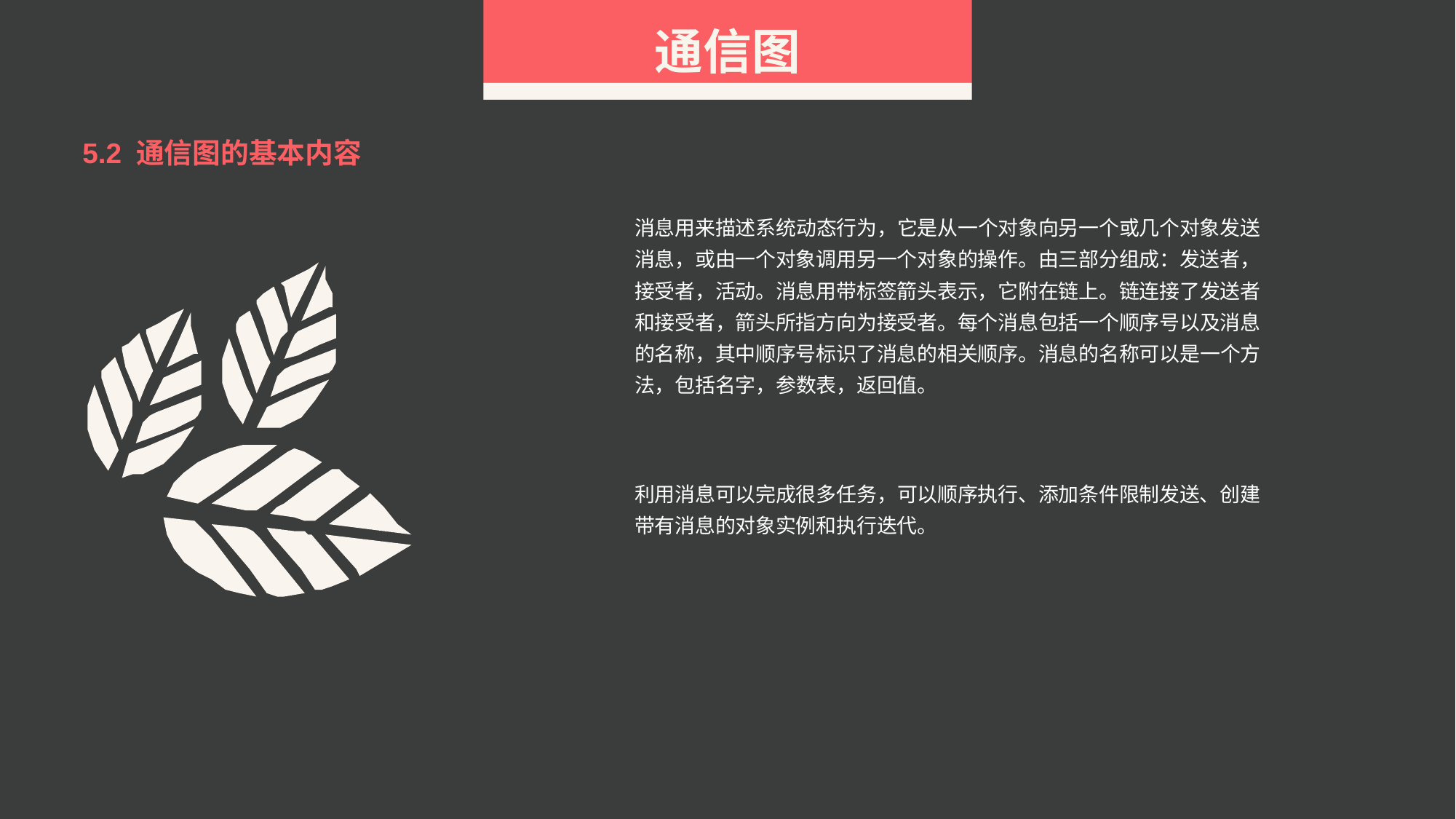

通信图
5.2 通信图的基本内容
消息用来描述系统动态行为，它是从一个对象向另一个或几个对象发送消息，或由一个对象调用另一个对象的操作。由三部分组成：发送者，接受者，活动。消息用带标签箭头表示，它附在链上。链连接了发送者和接受者，箭头所指方向为接受者。每个消息包括一个顺序号以及消息的名称，其中顺序号标识了消息的相关顺序。消息的名称可以是一个方法，包括名字，参数表，返回值。

利用消息可以完成很多任务，可以顺序执行、添加条件限制发送、创建带有消息的对象实例和执行迭代。